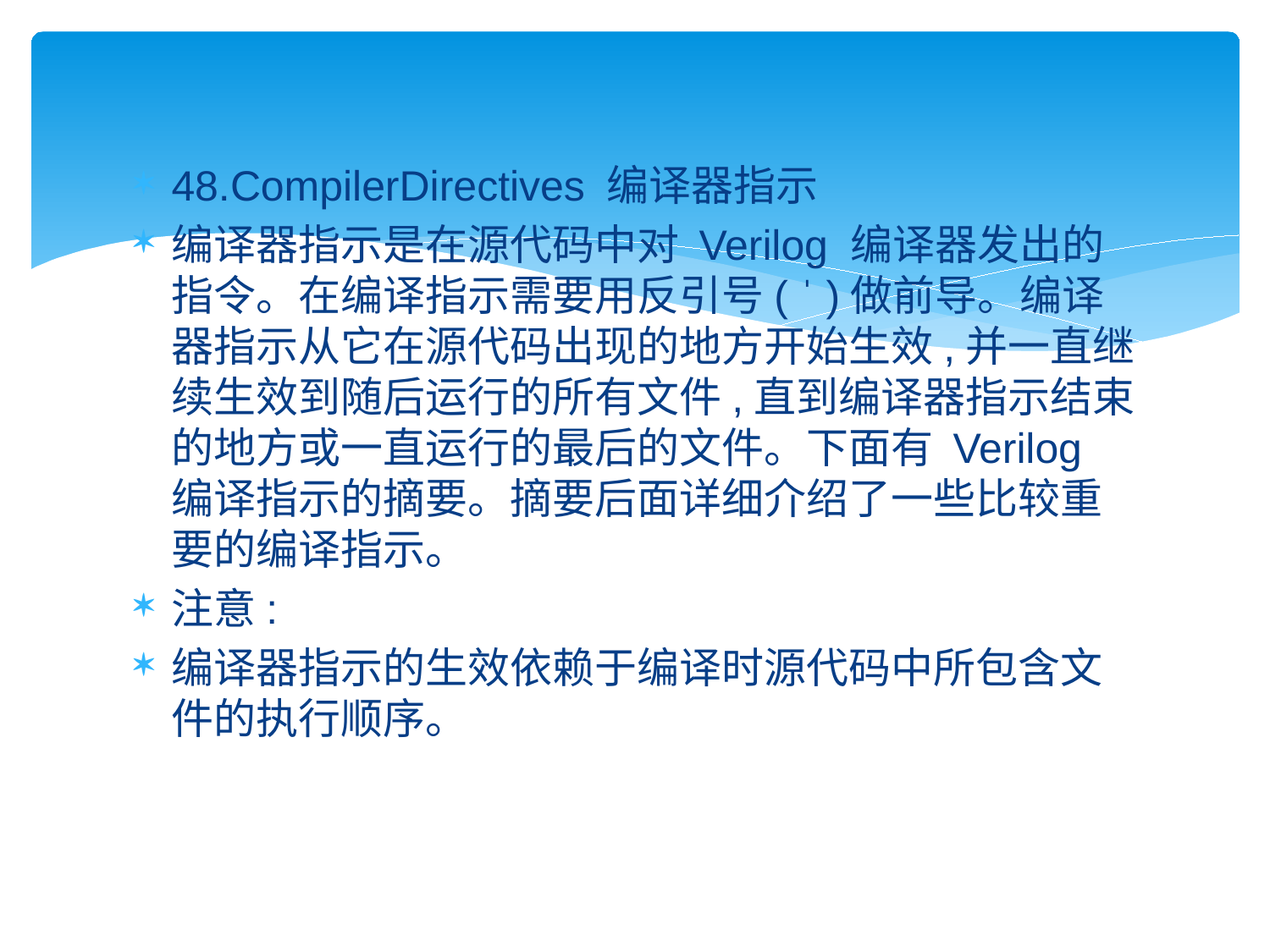

#
48.CompilerDirectives 编译器指示
编译器指示是在源代码中对 Verilog 编译器发出的指令。在编译指示需要用反引号( ˈ )做前导。编译器指示从它在源代码出现的地方开始生效,并一直继续生效到随后运行的所有文件,直到编译器指示结束的地方或一直运行的最后的文件。下面有 Verilog 编译指示的摘要。摘要后面详细介绍了一些比较重要的编译指示。
注意:
编译器指示的生效依赖于编译时源代码中所包含文件的执行顺序。